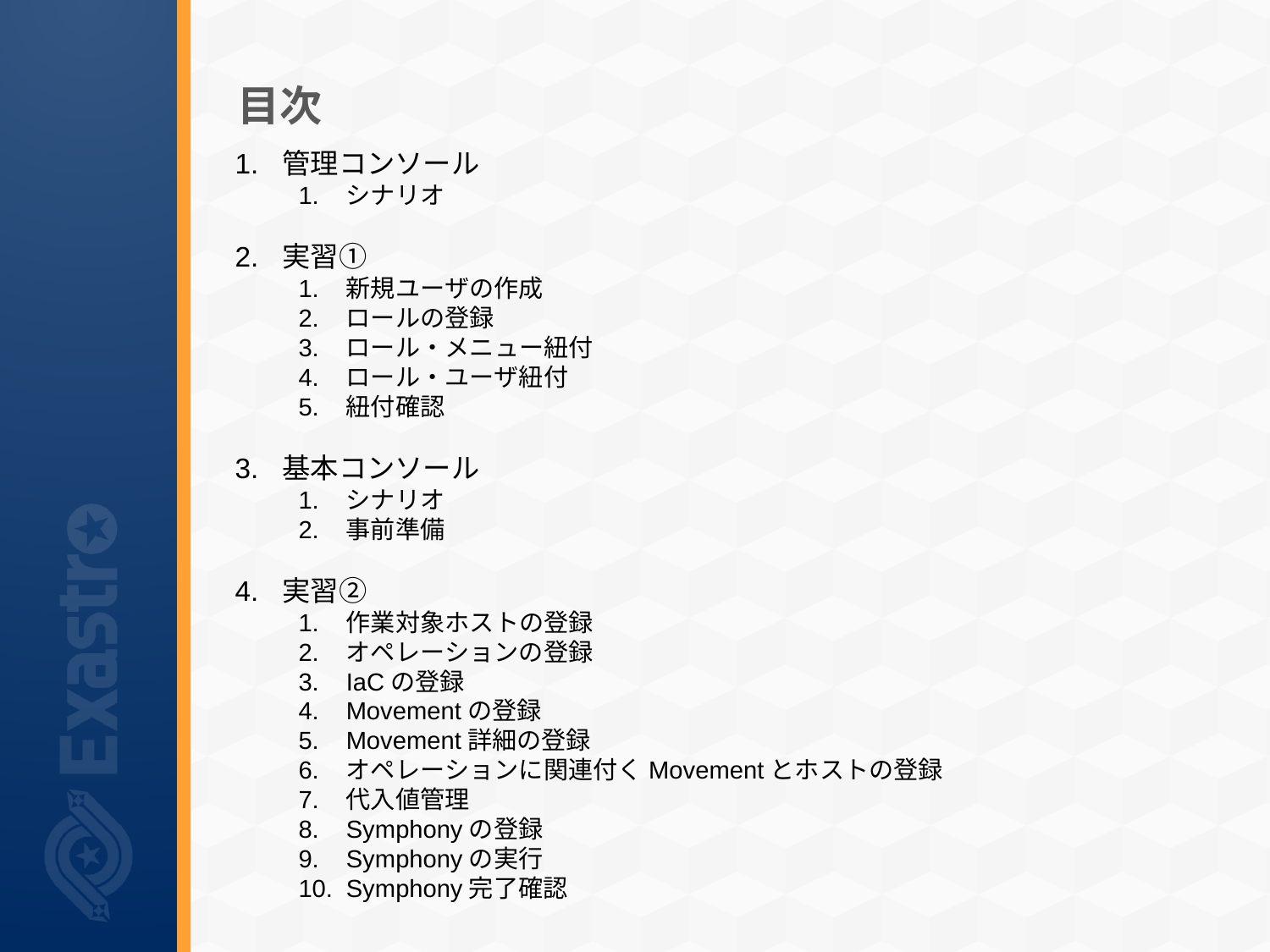

# 目次
管理コンソール
シナリオ

実習①
新規ユーザの作成
ロールの登録
ロール・メニュー紐付
ロール・ユーザ紐付
紐付確認

基本コンソール
シナリオ
事前準備

実習②
作業対象ホストの登録
オペレーションの登録
IaCの登録
Movementの登録
Movement詳細の登録
オペレーションに関連付くMovementとホストの登録
代入値管理
Symphonyの登録
Symphonyの実行
Symphony完了確認